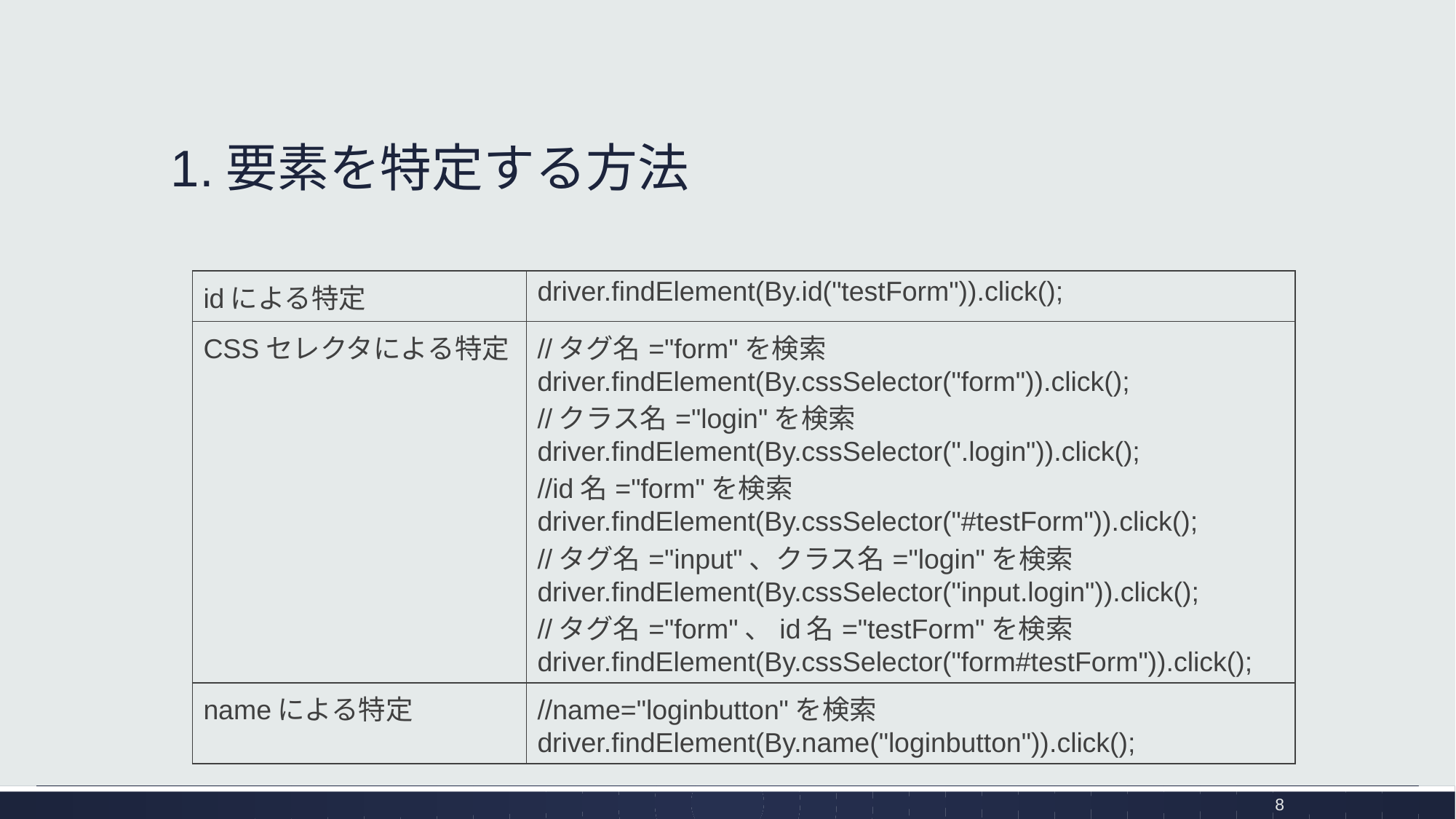

# 1.要素を特定する方法

| idによる特定 | driver.findElement(By.id("testForm")).click(); |
| --- | --- |
| CSSセレクタによる特定 | //タグ名="form"を検索 driver.findElement(By.cssSelector("form")).click(); //クラス名="login"を検索 driver.findElement(By.cssSelector(".login")).click(); //id名="form"を検索 driver.findElement(By.cssSelector("#testForm")).click(); //タグ名="input"、クラス名="login"を検索 driver.findElement(By.cssSelector("input.login")).click(); //タグ名="form"、id名="testForm"を検索 driver.findElement(By.cssSelector("form#testForm")).click(); |
| nameによる特定 | //name="loginbutton"を検索 driver.findElement(By.name("loginbutton")).click(); |
8